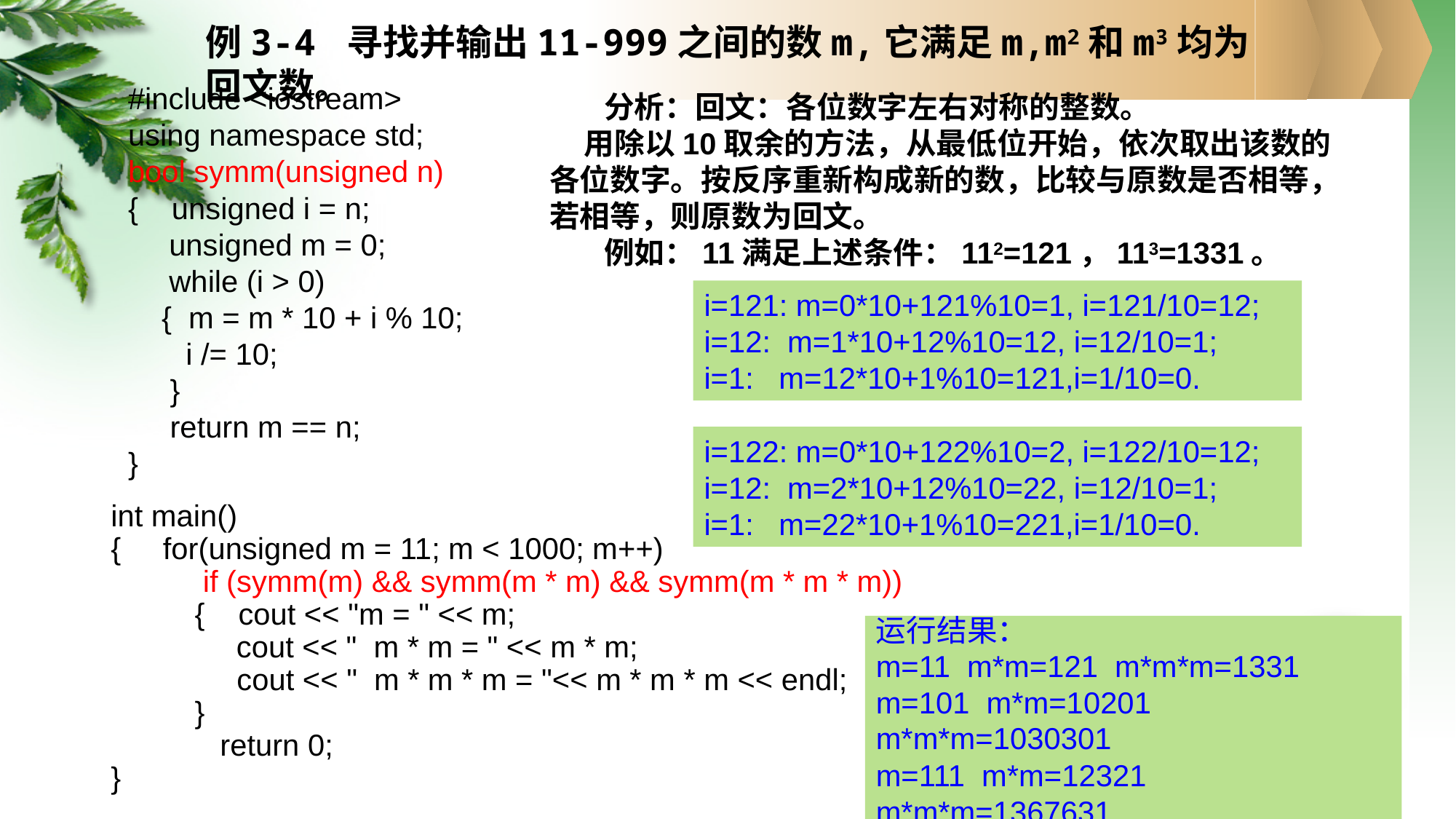

# 例3-4 寻找并输出11-999之间的数m,它满足m,m2和m3均为回文数。
#include <iostream>
using namespace std;
bool symm(unsigned n)
{    unsigned i = n;
	unsigned m = 0;
	while (i > 0)
    {  m = m * 10 + i % 10;
	  i /= 10;
     }
     return m == n;
}

分析：回文：各位数字左右对称的整数。
    用除以10取余的方法，从最低位开始，依次取出该数的各位数字。按反序重新构成新的数，比较与原数是否相等，若相等，则原数为回文。
例如：11满足上述条件：112=121，113=1331。

i=121: m=0*10+121%10=1, i=121/10=12;
i=12:  m=1*10+12%10=12, i=12/10=1;
i=1:   m=12*10+1%10=121,i=1/10=0.
i=122: m=0*10+122%10=2, i=122/10=12;
i=12:  m=2*10+12%10=22, i=12/10=1;
i=1:   m=22*10+1%10=221,i=1/10=0.
int main()
{     for(unsigned m = 11; m < 1000; m++)
           if (symm(m) && symm(m * m) && symm(m * m * m))
          {    cout << "m = " << m;
               cout << "  m * m = " << m * m;
	  cout << "  m * m * m = "<< m * m * m << endl;
          }
	return 0;
}
运行结果：
m=11  m*m=121  m*m*m=1331
m=101  m*m=10201  m*m*m=1030301
m=111  m*m=12321  m*m*m=1367631